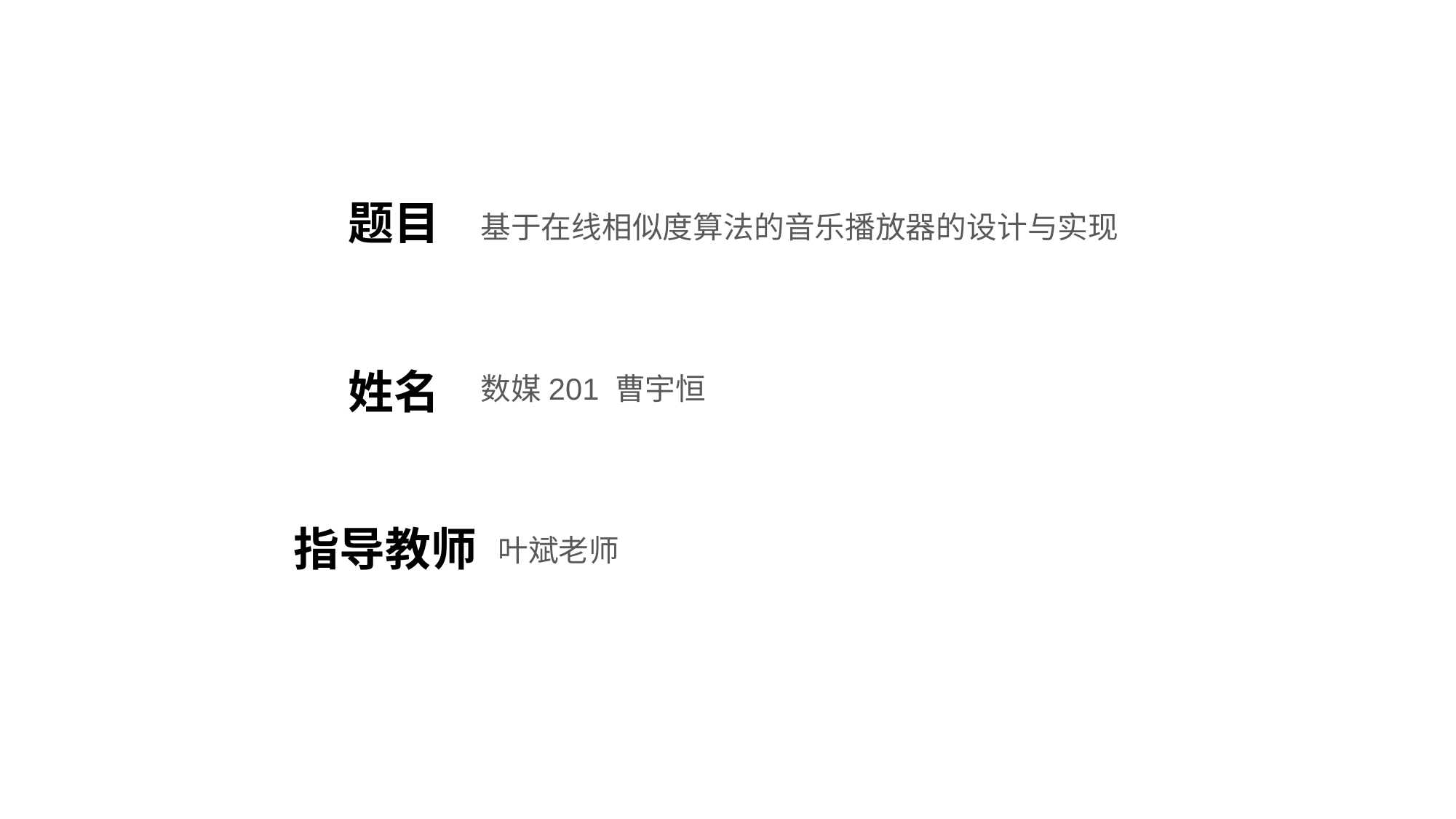

基于在线相似度算法的音乐播放器的设计与实现
题目
数媒201 曹宇恒
姓名
叶斌老师
指导教师